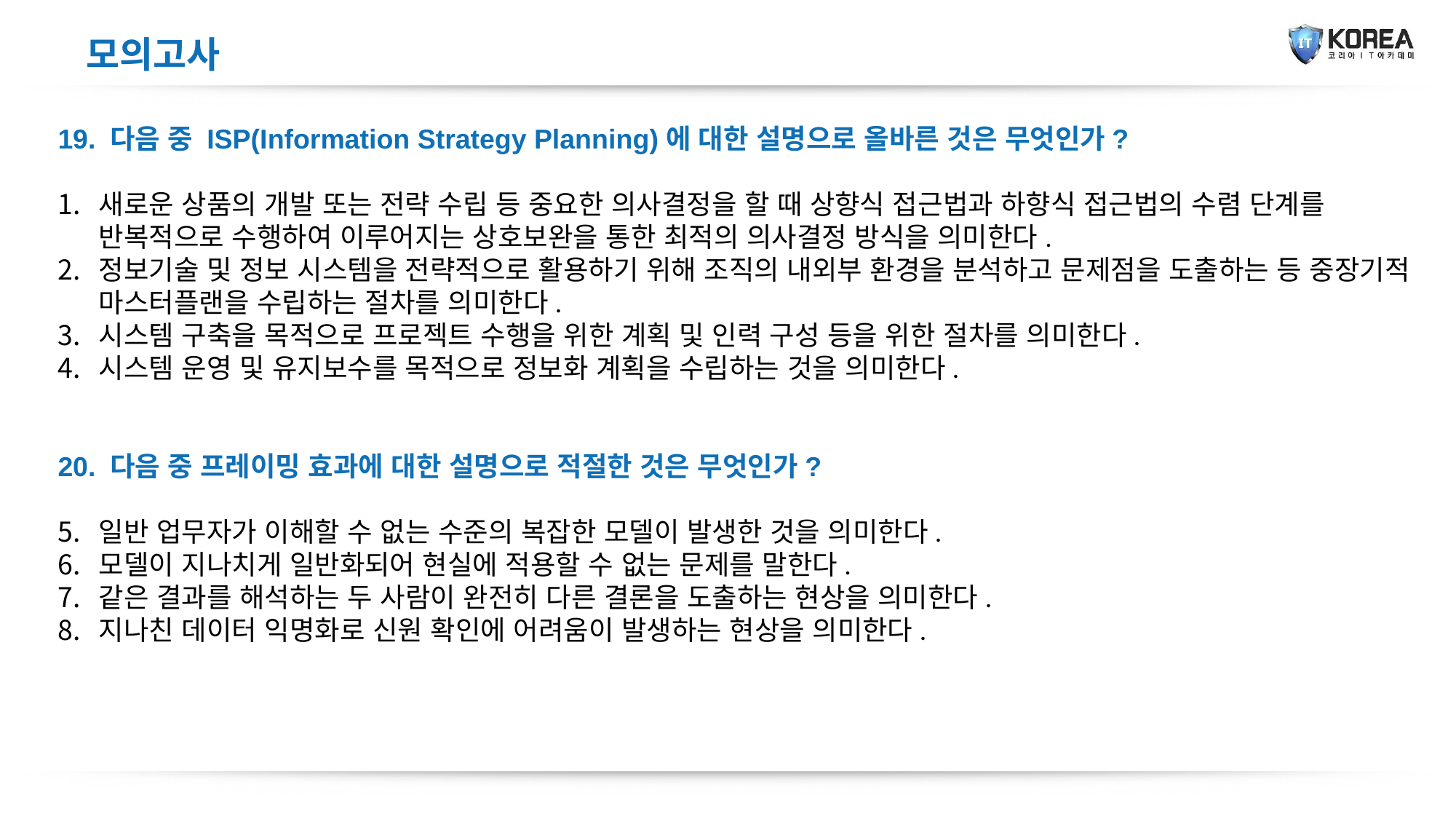

모의고사
19. 다음 중 ISP(Information Strategy Planning)에 대한 설명으로 올바른 것은 무엇인가?

새로운 상품의 개발 또는 전략 수립 등 중요한 의사결정을 할 때 상향식 접근법과 하향식 접근법의 수렴 단계를 반복적으로 수행하여 이루어지는 상호보완을 통한 최적의 의사결정 방식을 의미한다.
정보기술 및 정보 시스템을 전략적으로 활용하기 위해 조직의 내외부 환경을 분석하고 문제점을 도출하는 등 중장기적 마스터플랜을 수립하는 절차를 의미한다.
시스템 구축을 목적으로 프로젝트 수행을 위한 계획 및 인력 구성 등을 위한 절차를 의미한다.
시스템 운영 및 유지보수를 목적으로 정보화 계획을 수립하는 것을 의미한다.

20. 다음 중 프레이밍 효과에 대한 설명으로 적절한 것은 무엇인가?

일반 업무자가 이해할 수 없는 수준의 복잡한 모델이 발생한 것을 의미한다.
모델이 지나치게 일반화되어 현실에 적용할 수 없는 문제를 말한다.
같은 결과를 해석하는 두 사람이 완전히 다른 결론을 도출하는 현상을 의미한다.
지나친 데이터 익명화로 신원 확인에 어려움이 발생하는 현상을 의미한다.